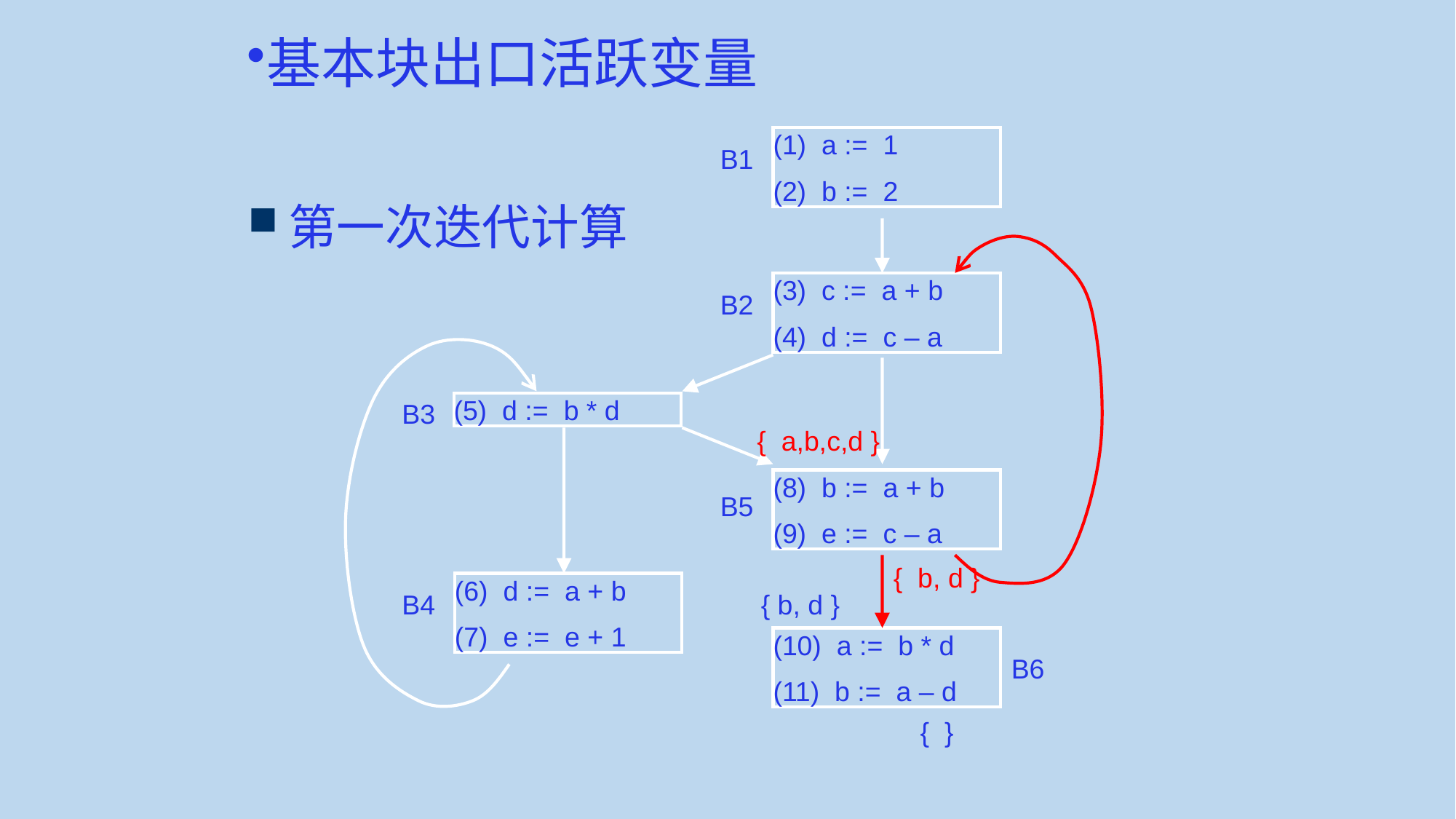

基本块出口活跃变量
(1)  a :=  1
(2)  b :=  2
B1
第一次迭代计算

(3)  c :=  a + b
(4)  d :=  c – a
B2

B3
(5)  d :=  b * d
{  a,b,c,d }

(8)  b :=  a + b
(9)  e :=  c – a
B5

{  b, d }
(6)  d :=  a + b
(7)  e :=  e + 1
B4
{ b, d }
(10)  a :=  b * d
(11)  b :=  a – d
B6
{  }